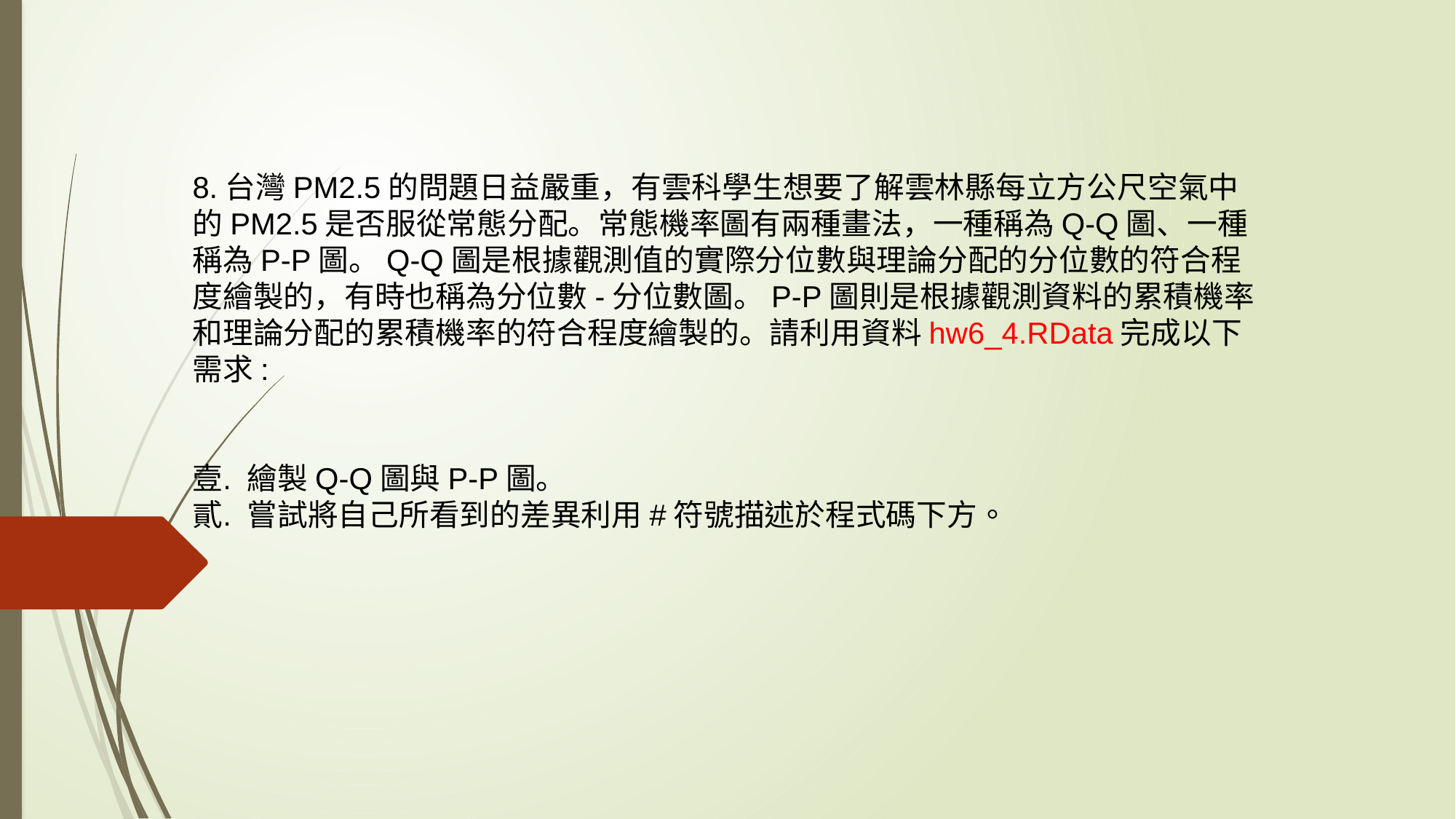

#
8.台灣PM2.5的問題日益嚴重，有雲科學生想要了解雲林縣每立方公尺空氣中的PM2.5是否服從常態分配。常態機率圖有兩種畫法，一種稱為Q-Q圖、一種稱為P-P圖。Q-Q圖是根據觀測值的實際分位數與理論分配的分位數的符合程度繪製的，有時也稱為分位數-分位數圖。P-P圖則是根據觀測資料的累積機率和理論分配的累積機率的符合程度繪製的。請利用資料hw6_4.RData完成以下需求:

繪製Q-Q圖與P-P圖。
嘗試將自己所看到的差異利用#符號描述於程式碼下方。